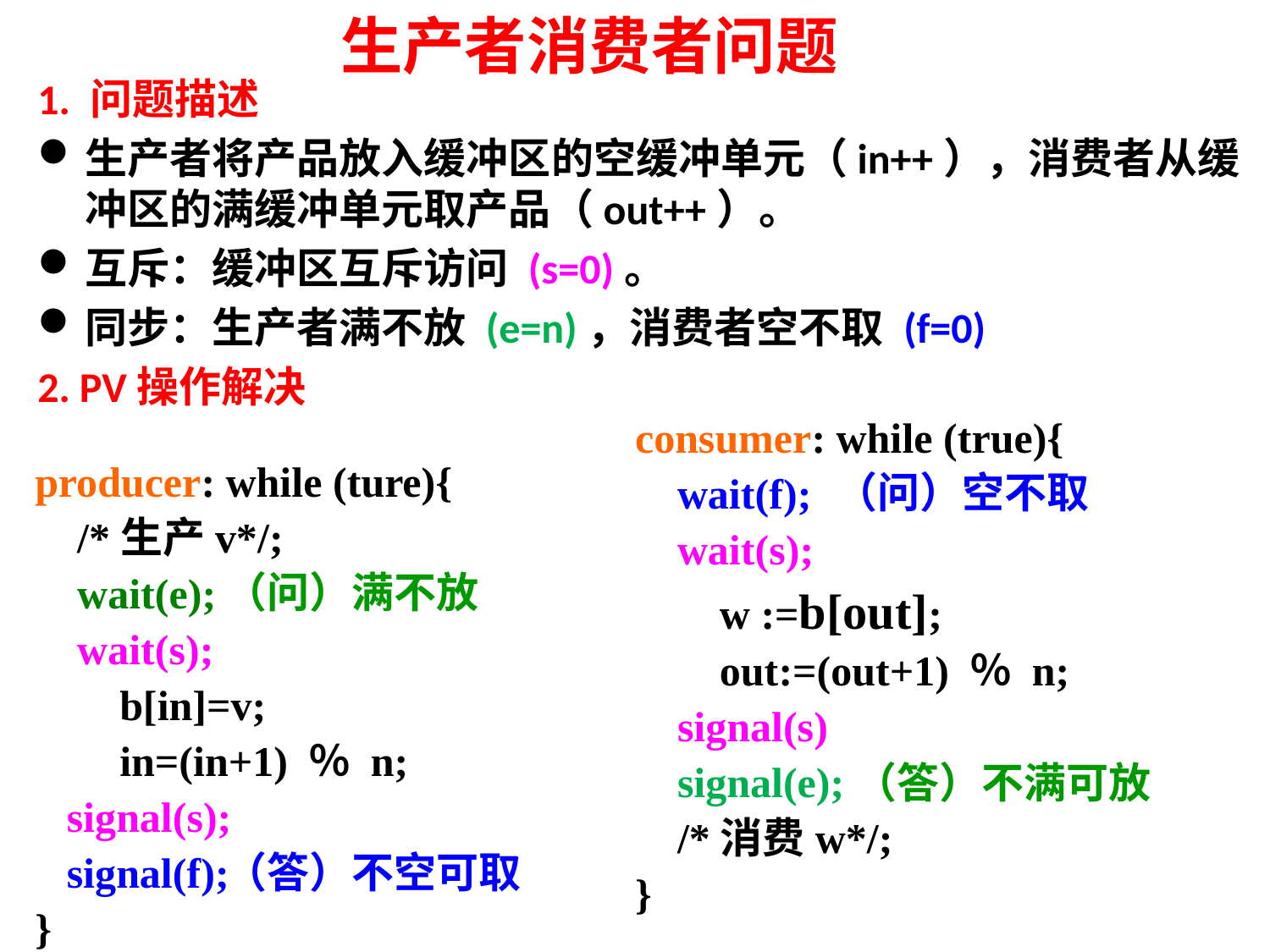

# 生产者消费者问题
1. 问题描述
生产者将产品放入缓冲区的空缓冲单元（in++），消费者从缓冲区的满缓冲单元取产品（out++）。
互斥：缓冲区互斥访问 (s=0)。
同步：生产者满不放 (e=n)，消费者空不取 (f=0)
2. PV操作解决

consumer: while (true){
    wait(f);
    wait(s);
        w :=b[out];
        out:=(out+1) ％ n;
    signal(s)
    signal(e);
    /*消费w*/;
}
producer: while (ture){
    /*生产v*/;
    wait(e);
    wait(s);
        b[in]=v;
        in=(in+1) ％ n;
   signal(s);
   signal(f);
}
（问）空不取
（问）满不放
（答）不满可放
（答）不空可取